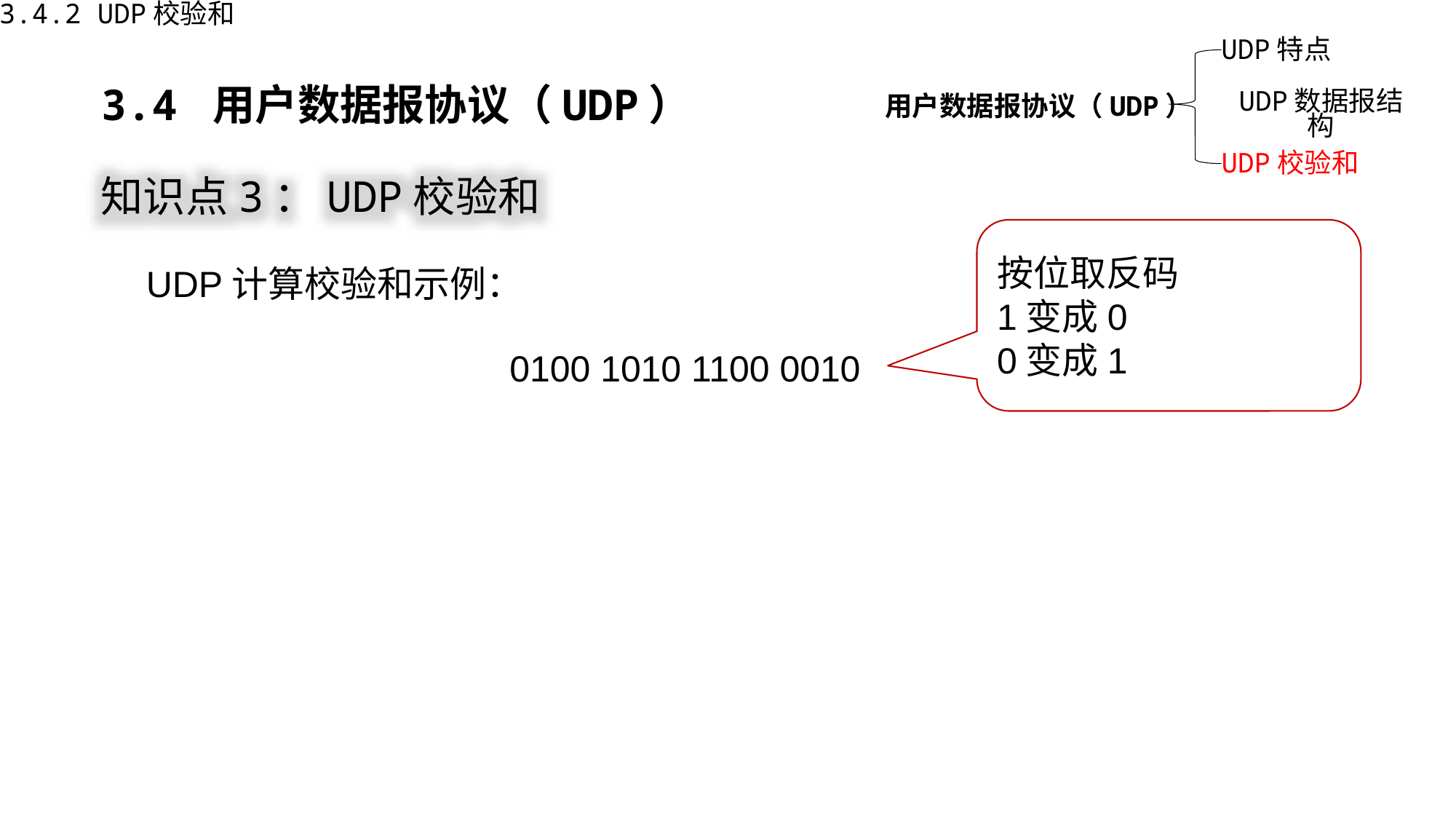

3.4.2 UDP校验和
UDP特点

用户数据报协议（UDP）
UDP数据报结构
UDP校验和
3.4 用户数据报协议（UDP）
知识点3：UDP校验和
按位取反码
1变成0
0变成1
UDP计算校验和示例：
0100 1010 1100 0010